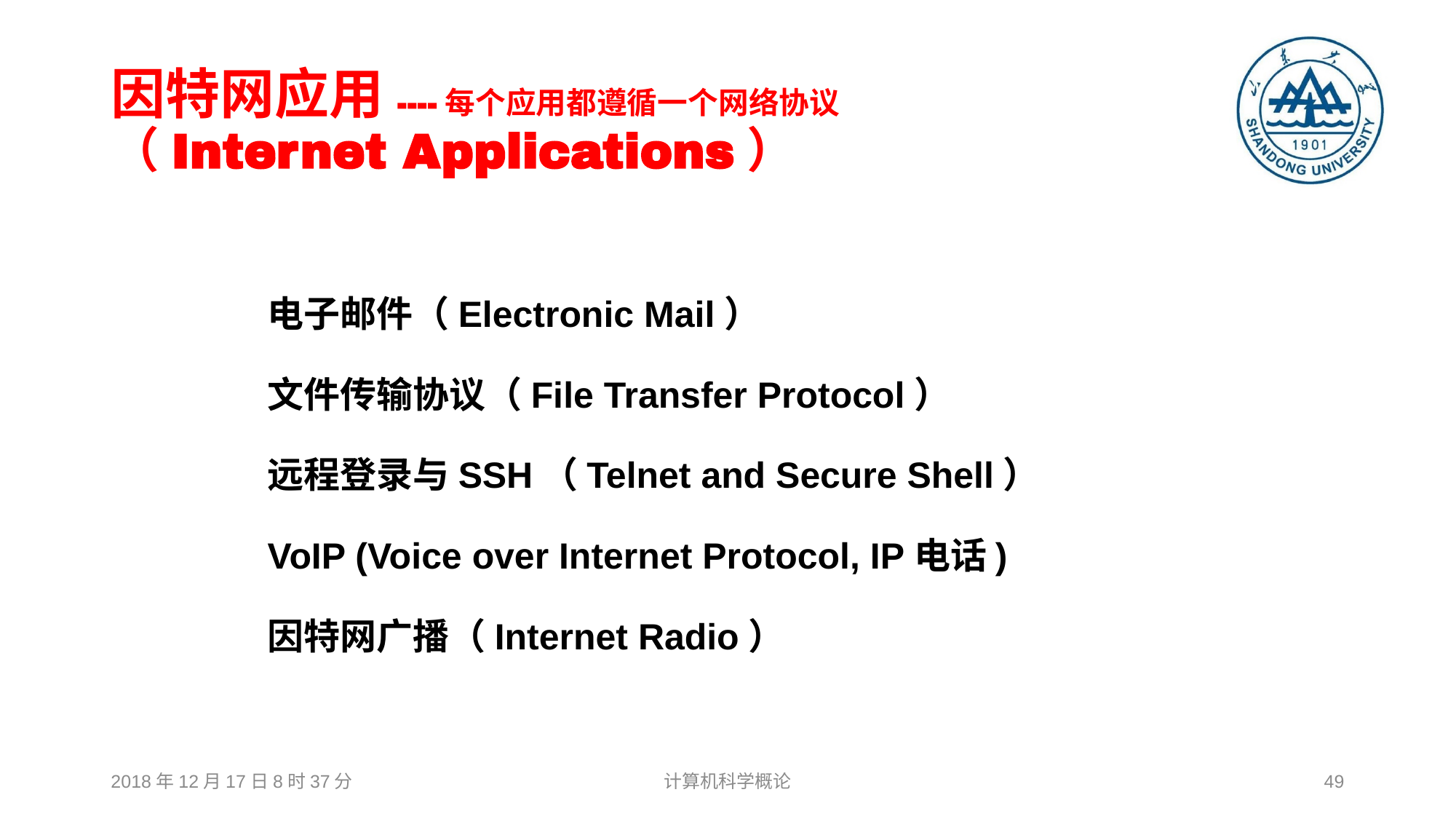

# 因特网应用----每个应用都遵循一个网络协议 （Internet Applications）
电子邮件（Electronic Mail）
文件传输协议（File Transfer Protocol）
远程登录与SSH（Telnet and Secure Shell）
VoIP (Voice over Internet Protocol, IP电话)
因特网广播（Internet Radio）
2018年12月17日8时37分
计算机科学概论
49